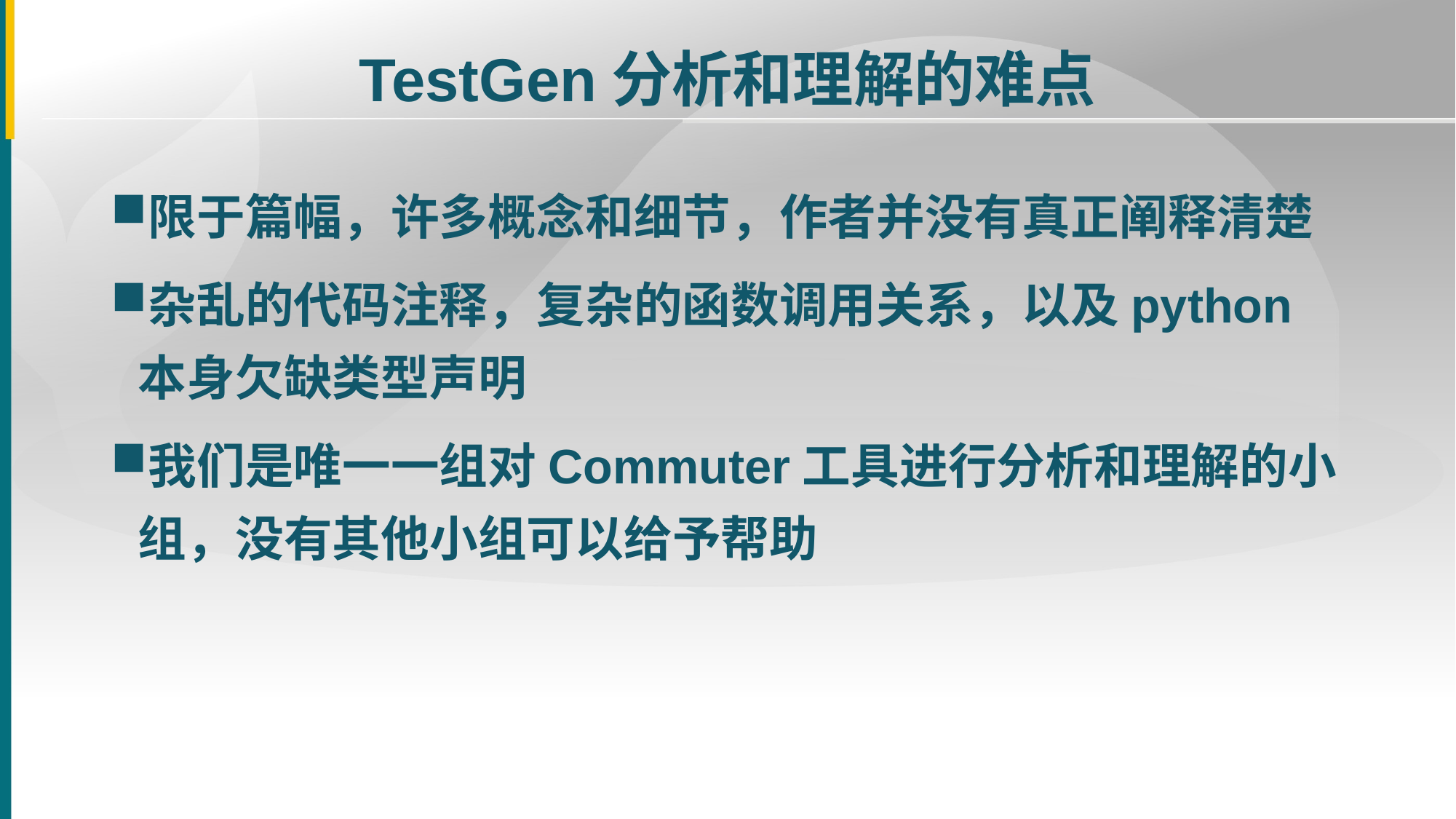

# TestGen分析和理解的难点
限于篇幅，许多概念和细节，作者并没有真正阐释清楚
杂乱的代码注释，复杂的函数调用关系，以及python本身欠缺类型声明
我们是唯一一组对Commuter工具进行分析和理解的小组，没有其他小组可以给予帮助